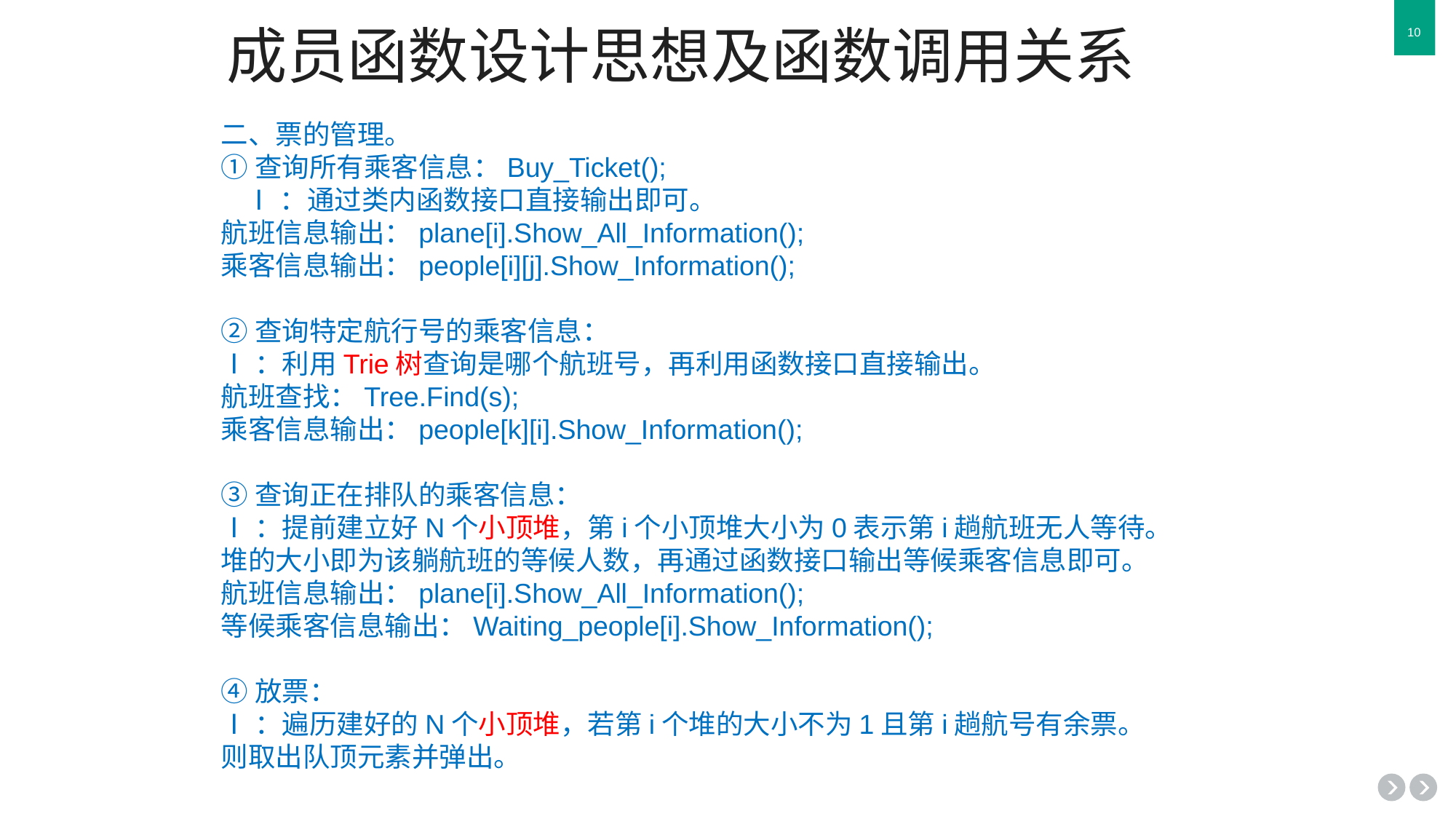

# 成员函数设计思想及函数调用关系
二、票的管理。
①查询所有乘客信息：Buy_Ticket();
    Ⅰ：通过类内函数接口直接输出即可。
航班信息输出：plane[i].Show_All_Information();
乘客信息输出：people[i][j].Show_Information();

②查询特定航行号的乘客信息：
Ⅰ：利用Trie树查询是哪个航班号，再利用函数接口直接输出。
航班查找：Tree.Find(s);
乘客信息输出：people[k][i].Show_Information();

③查询正在排队的乘客信息：
Ⅰ：提前建立好N个小顶堆，第i个小顶堆大小为0表示第i趟航班无人等待。堆的大小即为该躺航班的等候人数，再通过函数接口输出等候乘客信息即可。
航班信息输出：plane[i].Show_All_Information();
等候乘客信息输出：Waiting_people[i].Show_Information();

④放票：
Ⅰ：遍历建好的N个小顶堆，若第i个堆的大小不为1且第i趟航号有余票。则取出队顶元素并弹出。